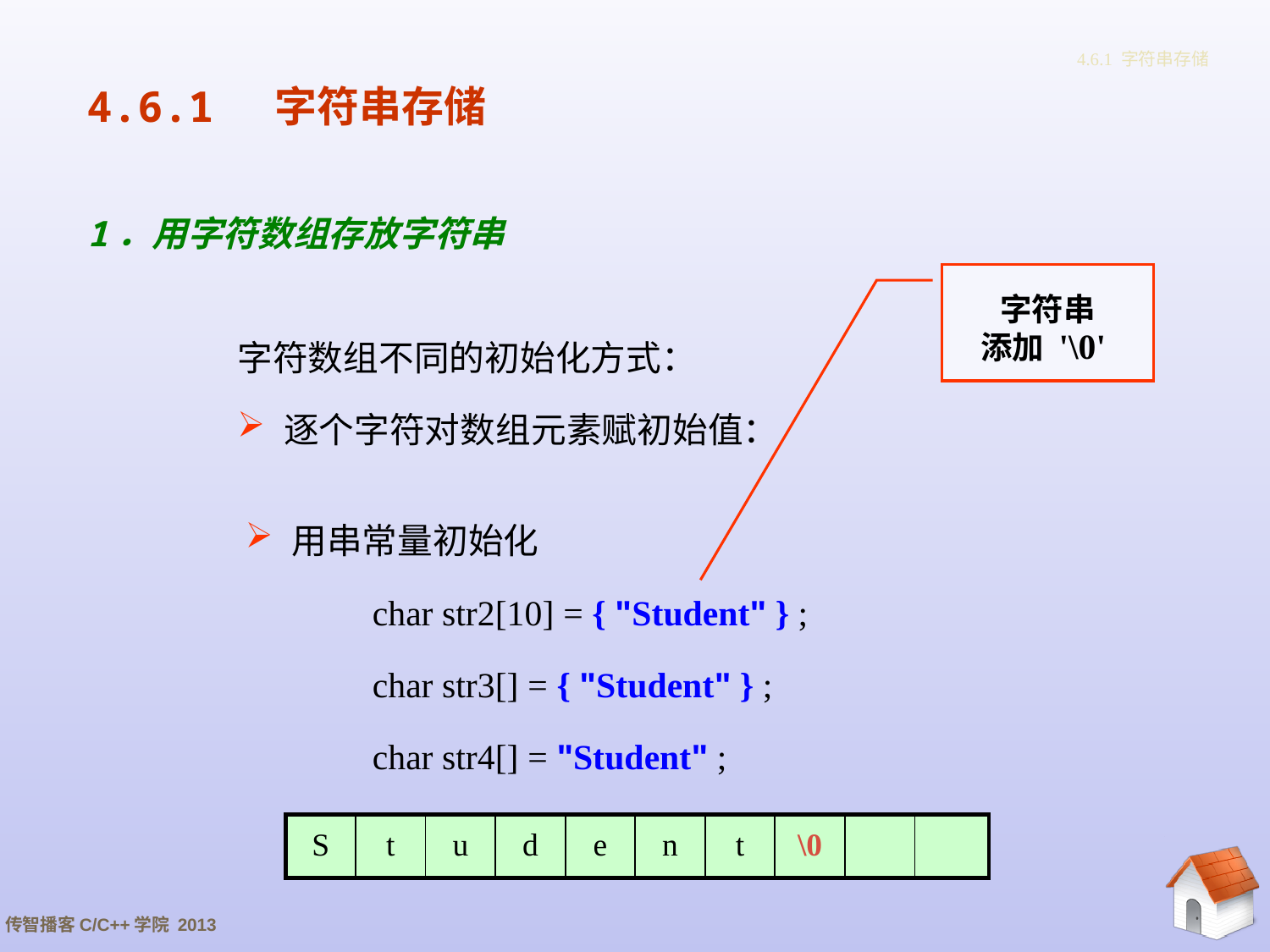

# 4.6.1 字符串存储
4.6.1  字符串存储
1．用字符数组存放字符串
字符串
添加 '\0'
字符数组不同的初始化方式：
 逐个字符对数组元素赋初始值：

 用串常量初始化
	char str2[10] = { "Student" } ;
	char str3[] = { "Student" } ;
	char str4[] = "Student" ;
| S | t | u | d | e | n | t | \0 |  |  |
| --- | --- | --- | --- | --- | --- | --- | --- | --- | --- |